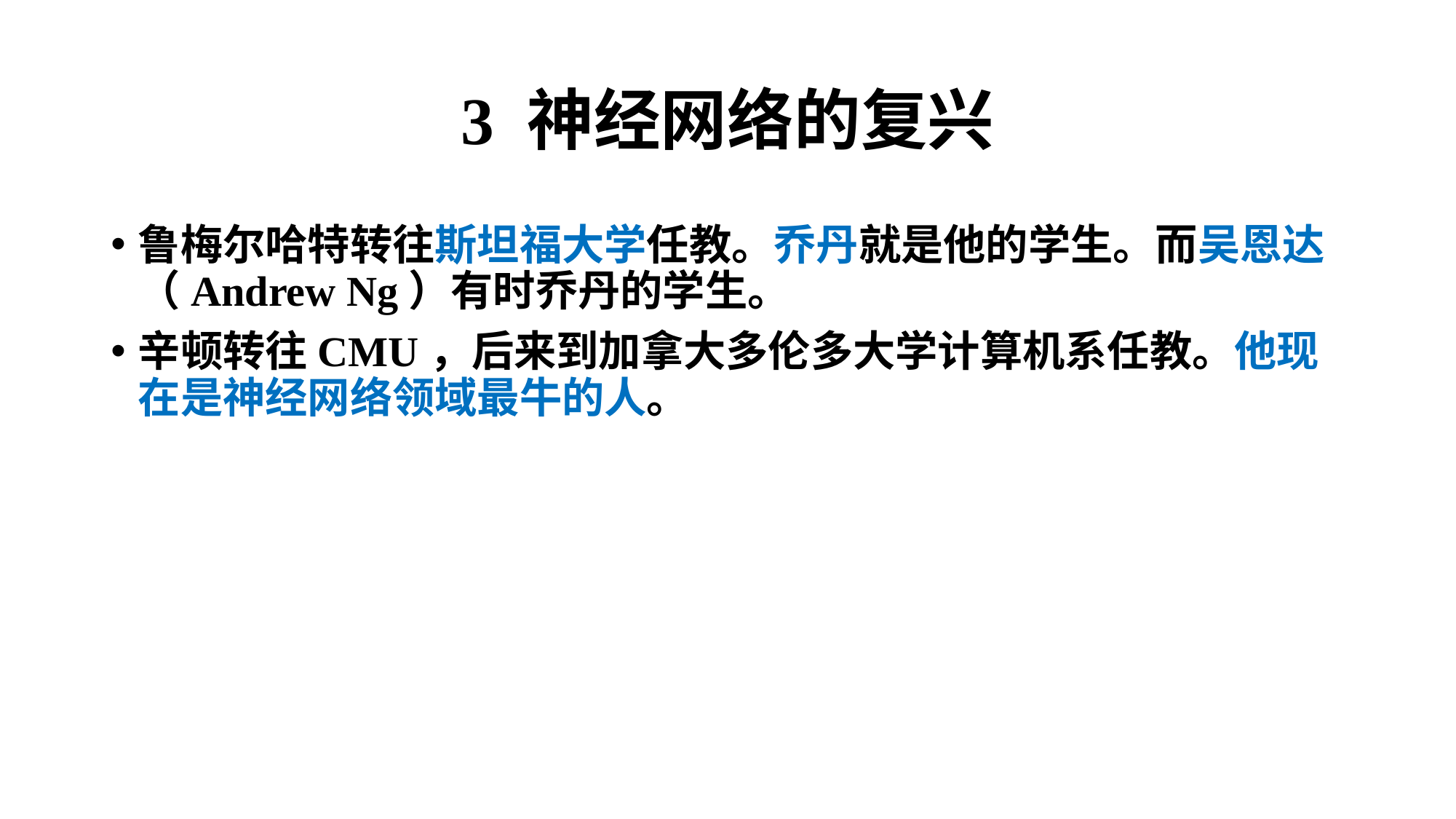

# 3 神经网络的复兴
鲁梅尔哈特转往斯坦福大学任教。乔丹就是他的学生。而吴恩达（Andrew Ng）有时乔丹的学生。
辛顿转往CMU，后来到加拿大多伦多大学计算机系任教。他现在是神经网络领域最牛的人。